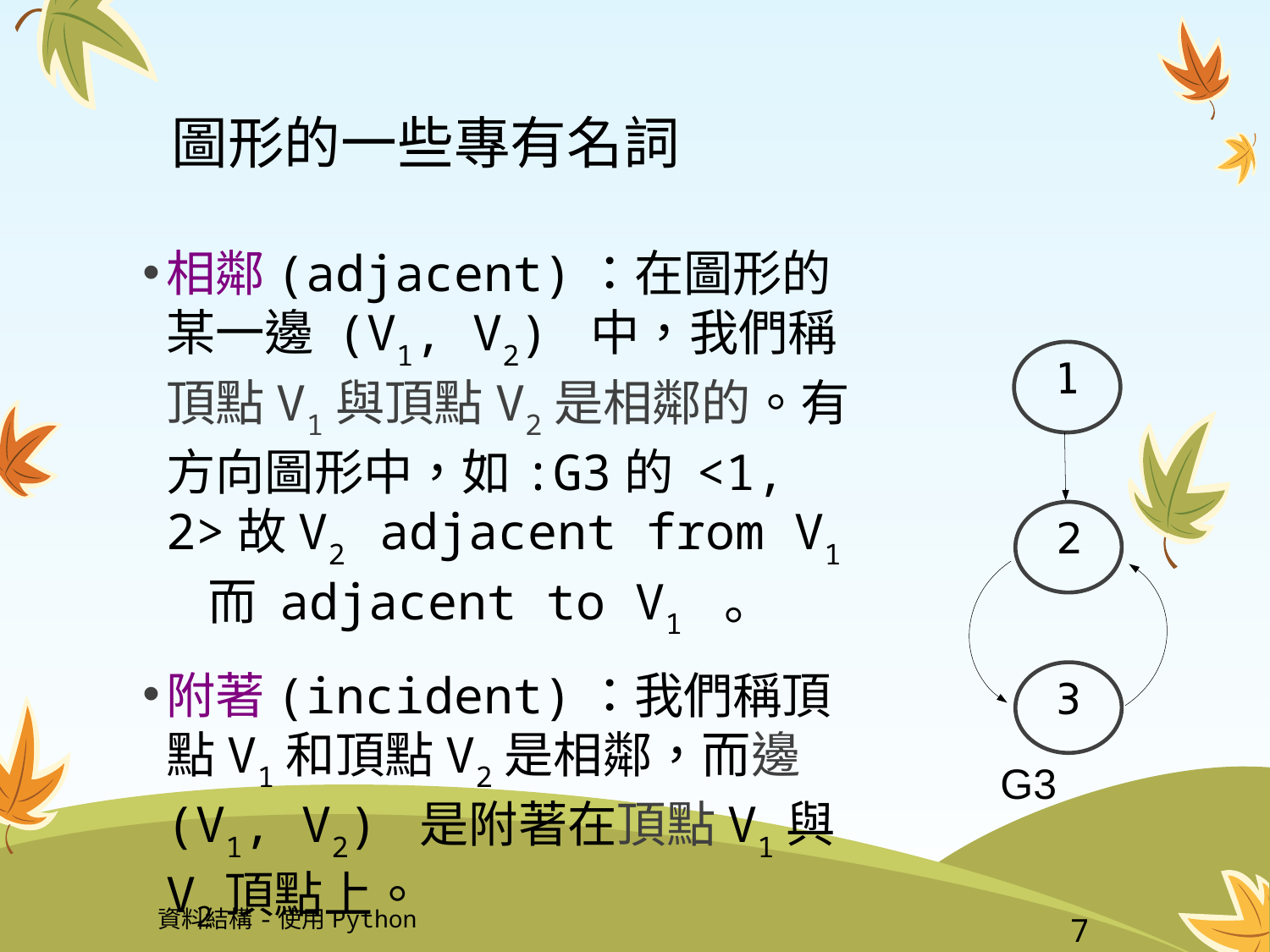

# 圖形的一些專有名詞
相鄰(adjacent)：在圖形的某一邊 (V1, V2) 中，我們稱頂點V1與頂點V2是相鄰的。有方向圖形中，如:G3的 <1, 2>故V2  adjacent from V1  而 adjacent to V1 。
附著(incident)：我們稱頂點V1和頂點V2是相鄰，而邊 (V1, V2) 是附著在頂點V1與V2頂點上。
1

2

3
G3
資料結構-使用Python
7